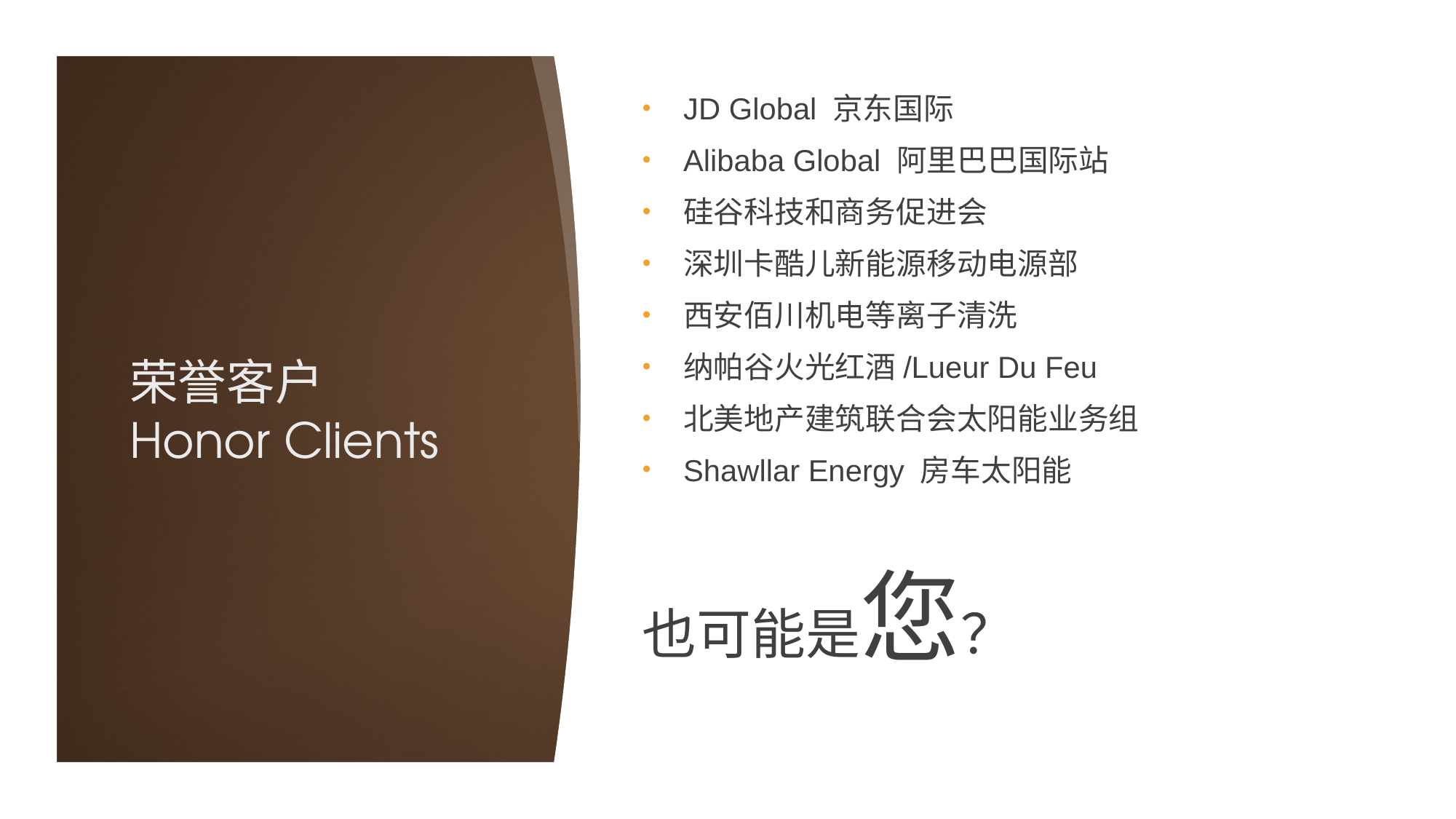

JD Global 京东国际
Alibaba Global 阿里巴巴国际站
硅谷科技和商务促进会
深圳卡酷儿新能源移动电源部
西安佰川机电等离子清洗
纳帕谷火光红酒/Lueur Du Feu
北美地产建筑联合会太阳能业务组
Shawllar Energy 房车太阳能

也可能是您？

# 荣誉客户 Honor Clients